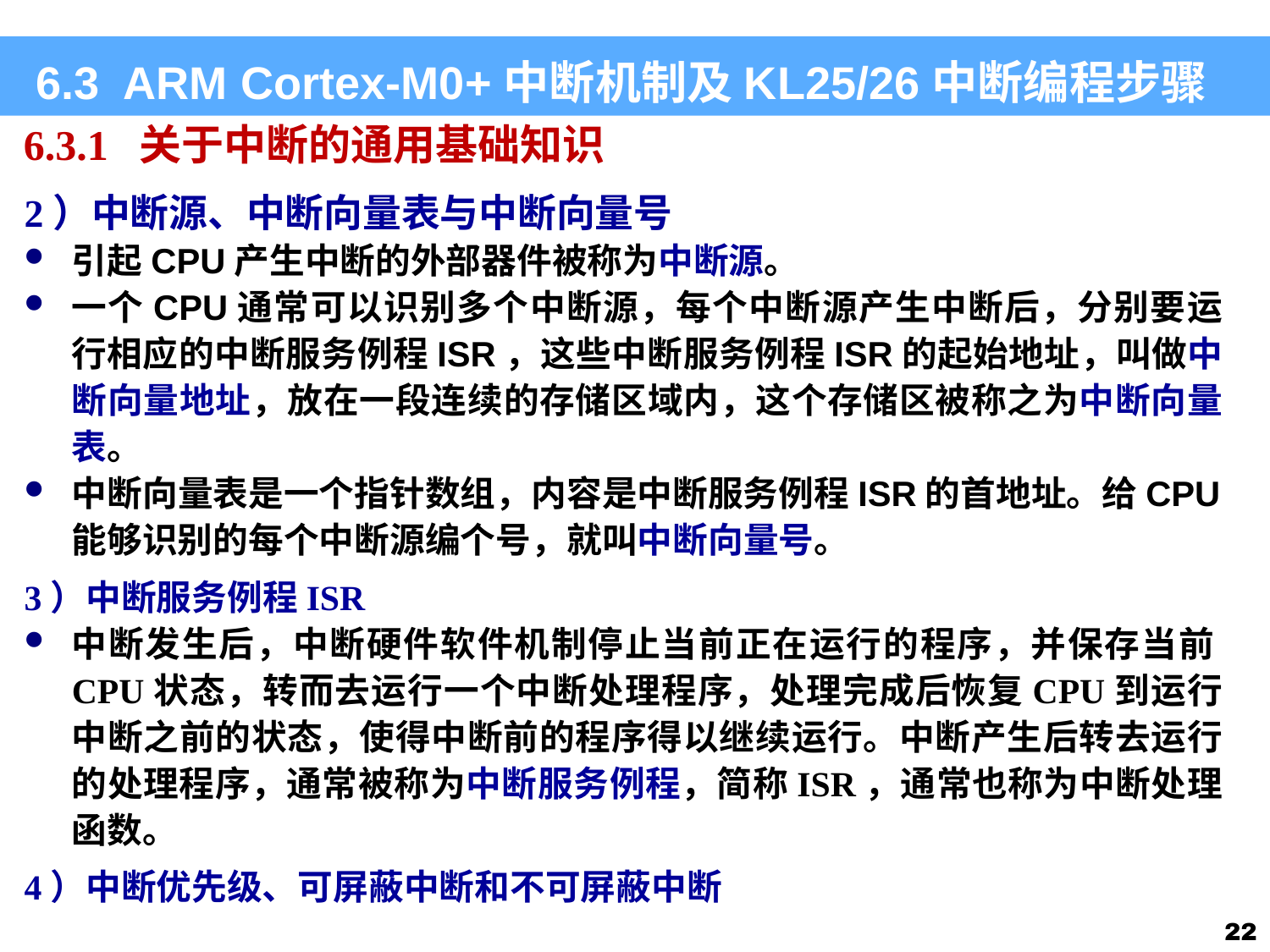

6.3  ARM Cortex-M0+中断机制及KL25/26中断编程步骤
6.3.1  关于中断的通用基础知识
2）中断源、中断向量表与中断向量号
引起CPU产生中断的外部器件被称为中断源。
一个CPU通常可以识别多个中断源，每个中断源产生中断后，分别要运行相应的中断服务例程ISR，这些中断服务例程ISR的起始地址，叫做中断向量地址，放在一段连续的存储区域内，这个存储区被称之为中断向量表。
中断向量表是一个指针数组，内容是中断服务例程ISR的首地址。给CPU能够识别的每个中断源编个号，就叫中断向量号。
3）中断服务例程ISR
中断发生后，中断硬件软件机制停止当前正在运行的程序，并保存当前CPU状态，转而去运行一个中断处理程序，处理完成后恢复CPU到运行中断之前的状态，使得中断前的程序得以继续运行。中断产生后转去运行的处理程序，通常被称为中断服务例程，简称ISR，通常也称为中断处理函数。
4）中断优先级、可屏蔽中断和不可屏蔽中断
22